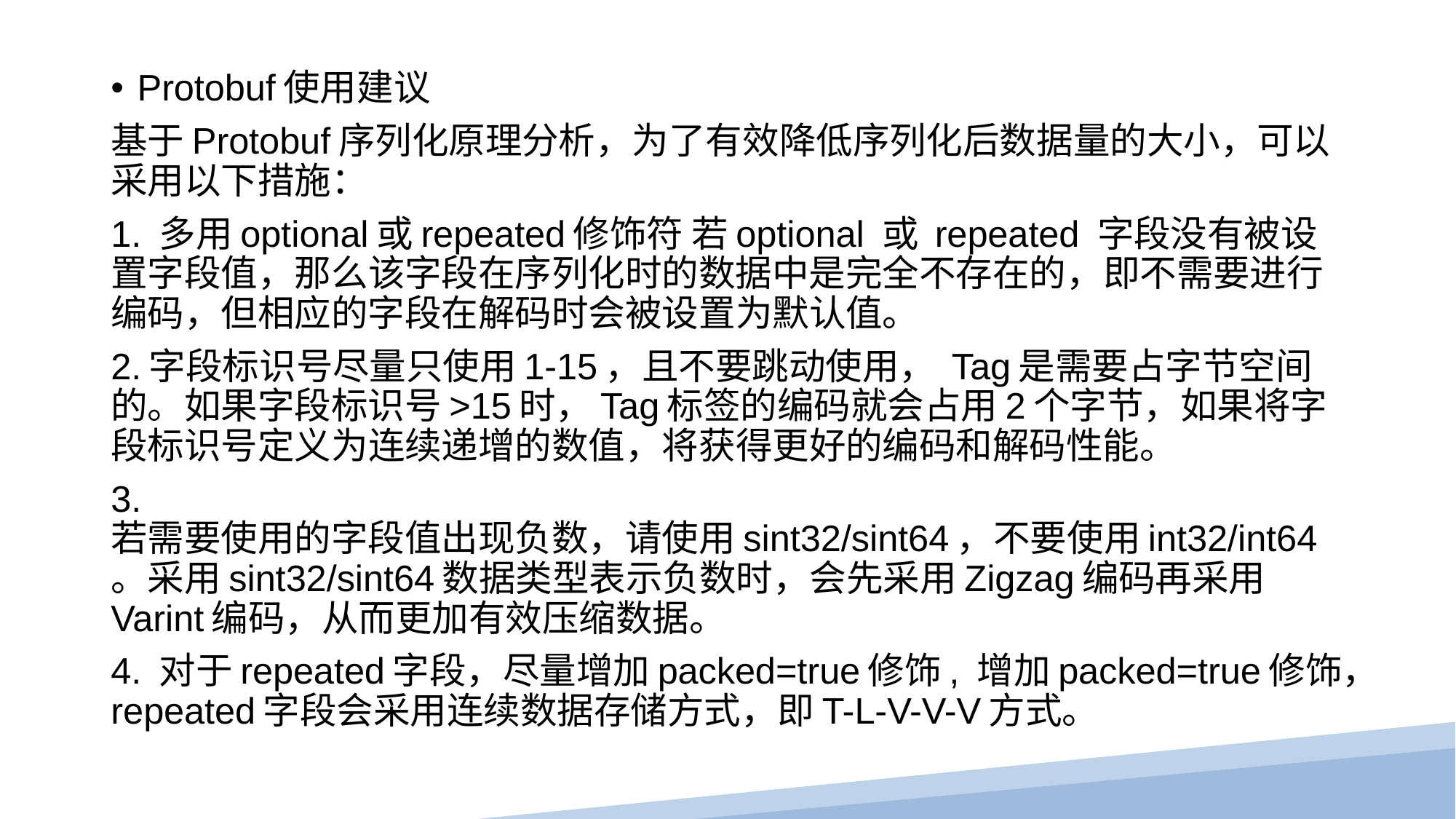

Protobuf使用建议
基于Protobuf序列化原理分析，为了有效降低序列化后数据量的大小，可以采用以下措施：
1. 多用optional或repeated修饰符 若optional 或 repeated 字段没有被设置字段值，那么该字段在序列化时的数据中是完全不存在的，即不需要进行编码，但相应的字段在解码时会被设置为默认值。
2.字段标识号尽量只使用1-15，且不要跳动使用， Tag是需要占字节空间的。如果字段标识号>15时，Tag标签的编码就会占用2个字节，如果将字段标识号定义为连续递增的数值，将获得更好的编码和解码性能。
3. 若需要使用的字段值出现负数，请使用sint32/sint64，不要使用int32/int64。采用sint32/sint64数据类型表示负数时，会先采用Zigzag编码再采用Varint编码，从而更加有效压缩数据。
4. 对于repeated字段，尽量增加packed=true修饰, 增加packed=true修饰，repeated字段会采用连续数据存储方式，即T-L-V-V-V方式。